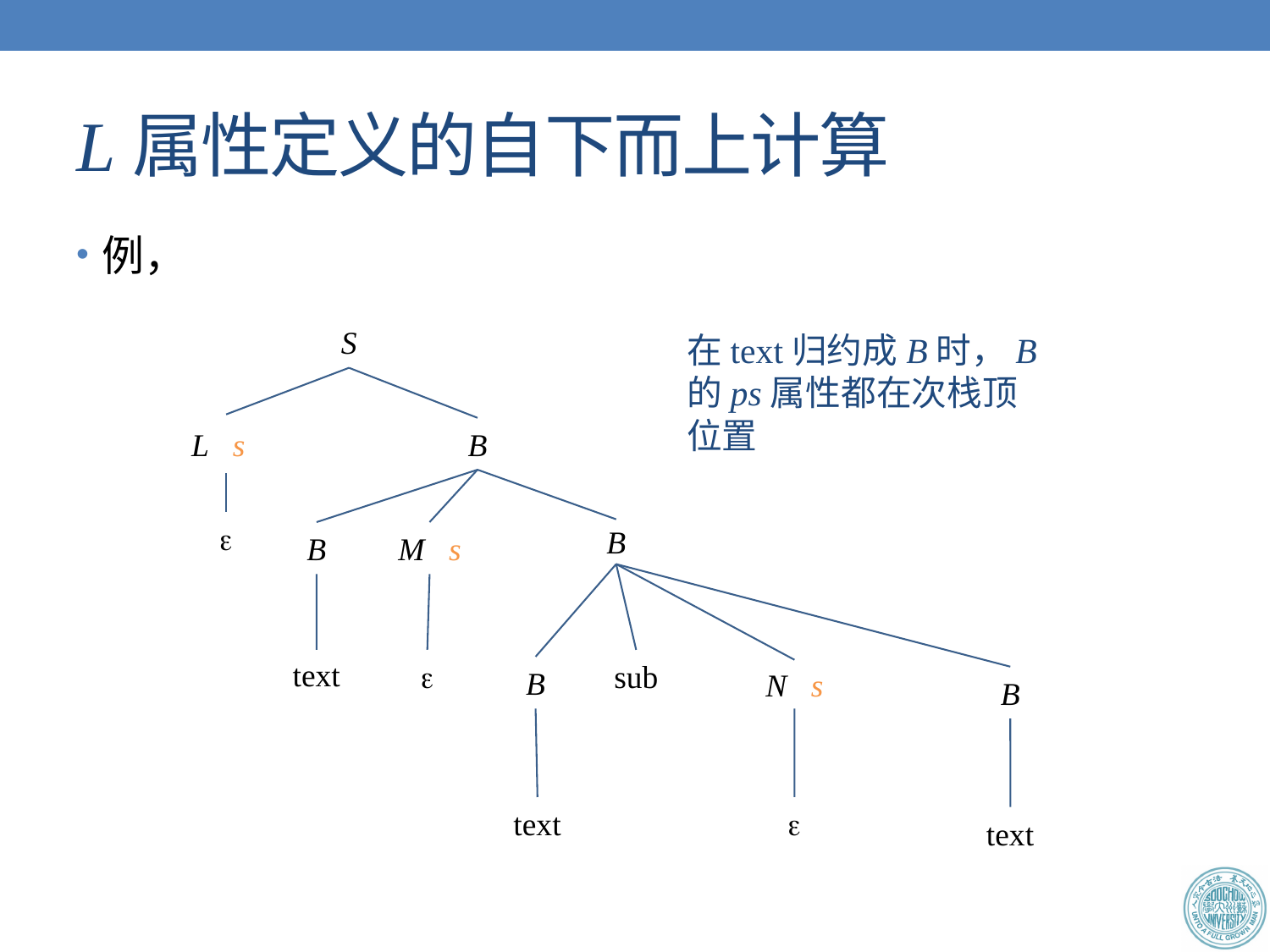

# L属性定义的自下而上计算
例，

S
L   s
B
ε
B
B
M   s
text
ε
sub
B
N   s
B
text
ε
text
在text归约成B时，B的ps属性都在次栈顶位置